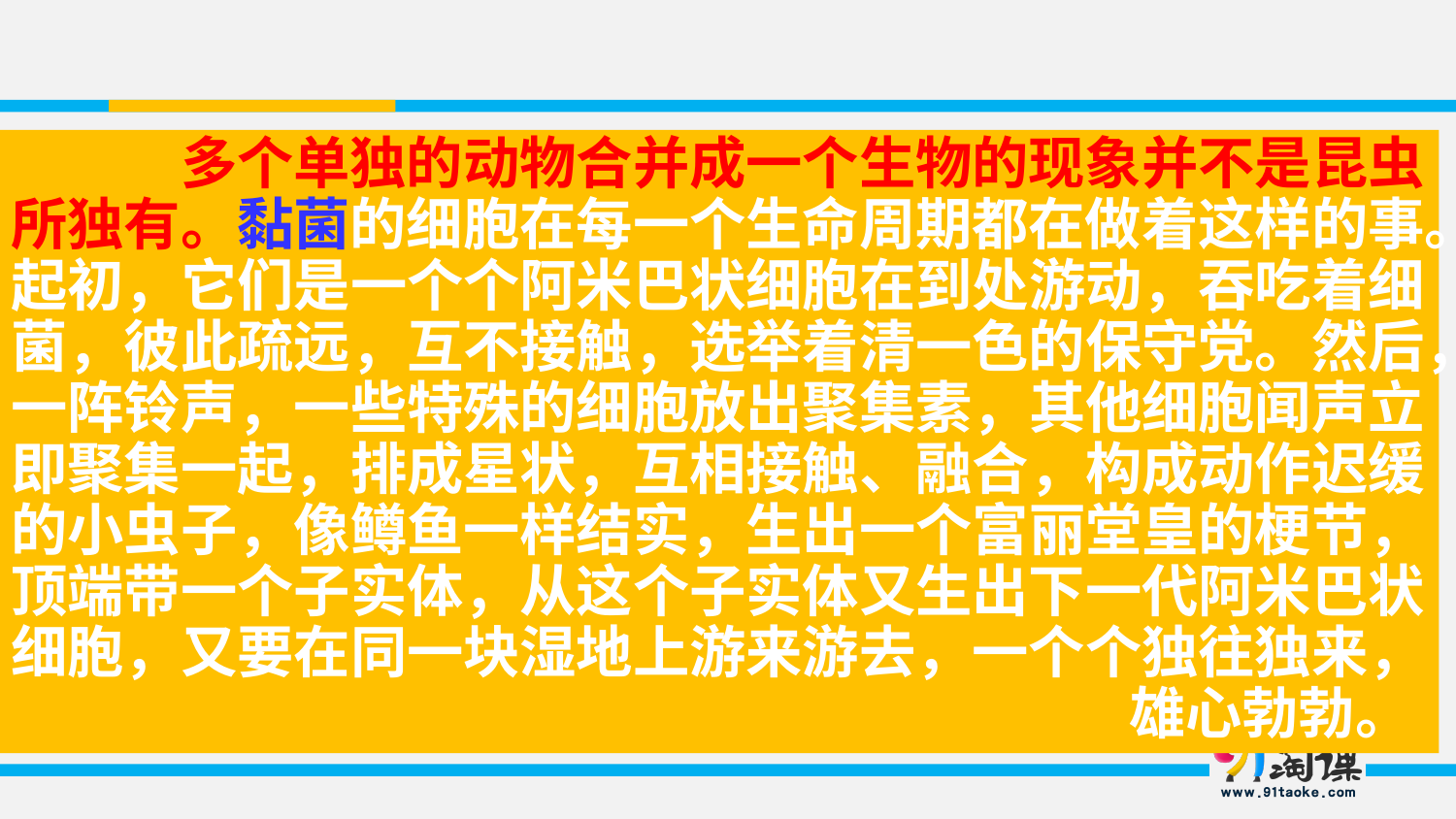

多个单独的动物合并成一个生物的现象并不是昆虫所独有。黏菌的细胞在每一个生命周期都在做着这样的事。起初，它们是一个个阿米巴状细胞在到处游动，吞吃着细菌，彼此疏远，互不接触，选举着清一色的保守党。然后，一阵铃声，一些特殊的细胞放出聚集素，其他细胞闻声立即聚集一起，排成星状，互相接触、融合，构成动作迟缓的小虫子，像鳟鱼一样结实，生出一个富丽堂皇的梗节，顶端带一个子实体，从这个子实体又生出下一代阿米巴状细胞，又要在同一块湿地上游来游去，一个个独往独来，雄心勃勃。